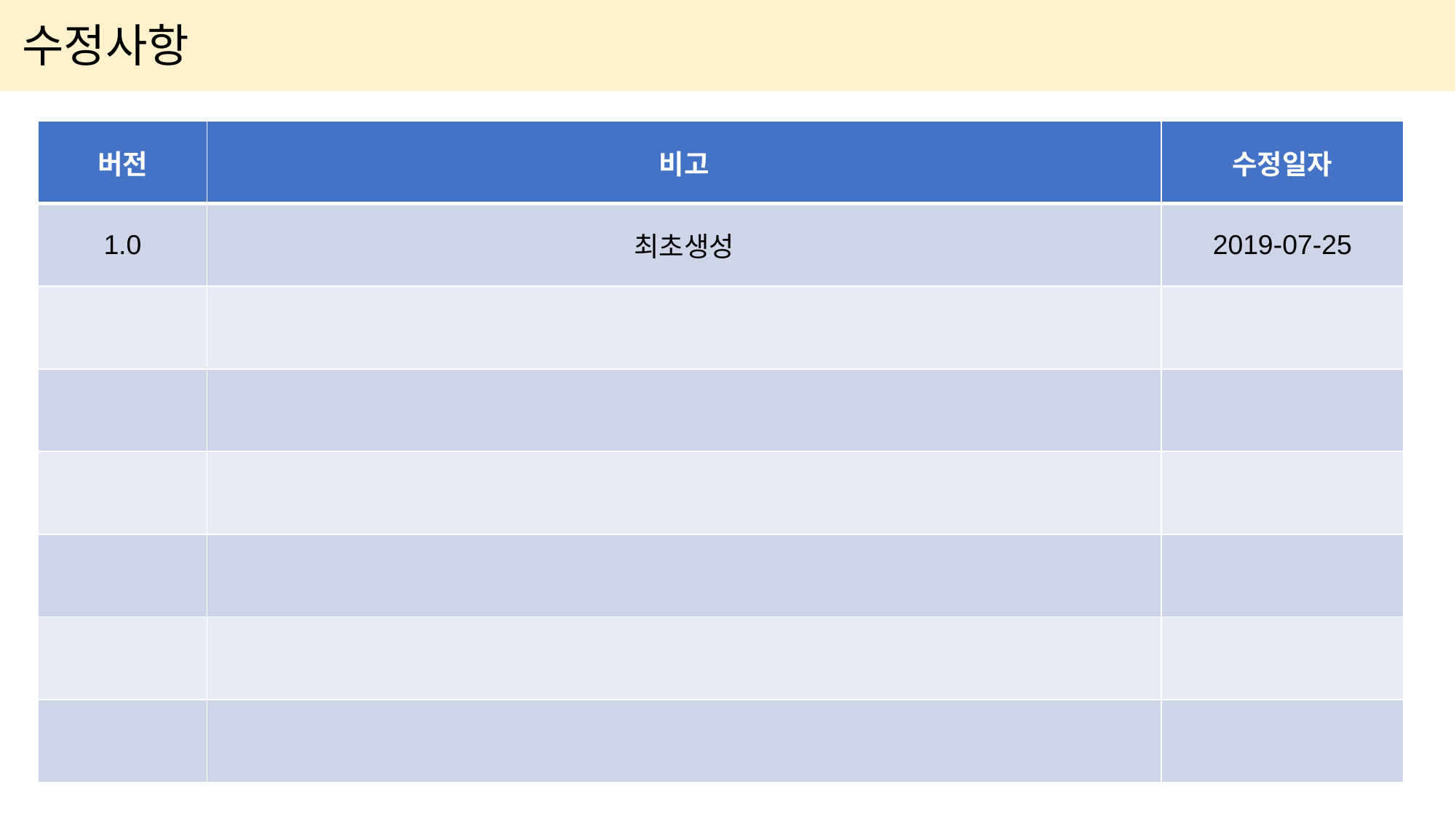

수정사항
| 버전 | 비고 | 수정일자 |
| --- | --- | --- |
| 1.0 | 최초생성 | 2019-07-25 |
|  |  |  |
|  |  |  |
|  |  |  |
|  |  |  |
|  |  |  |
|  |  |  |